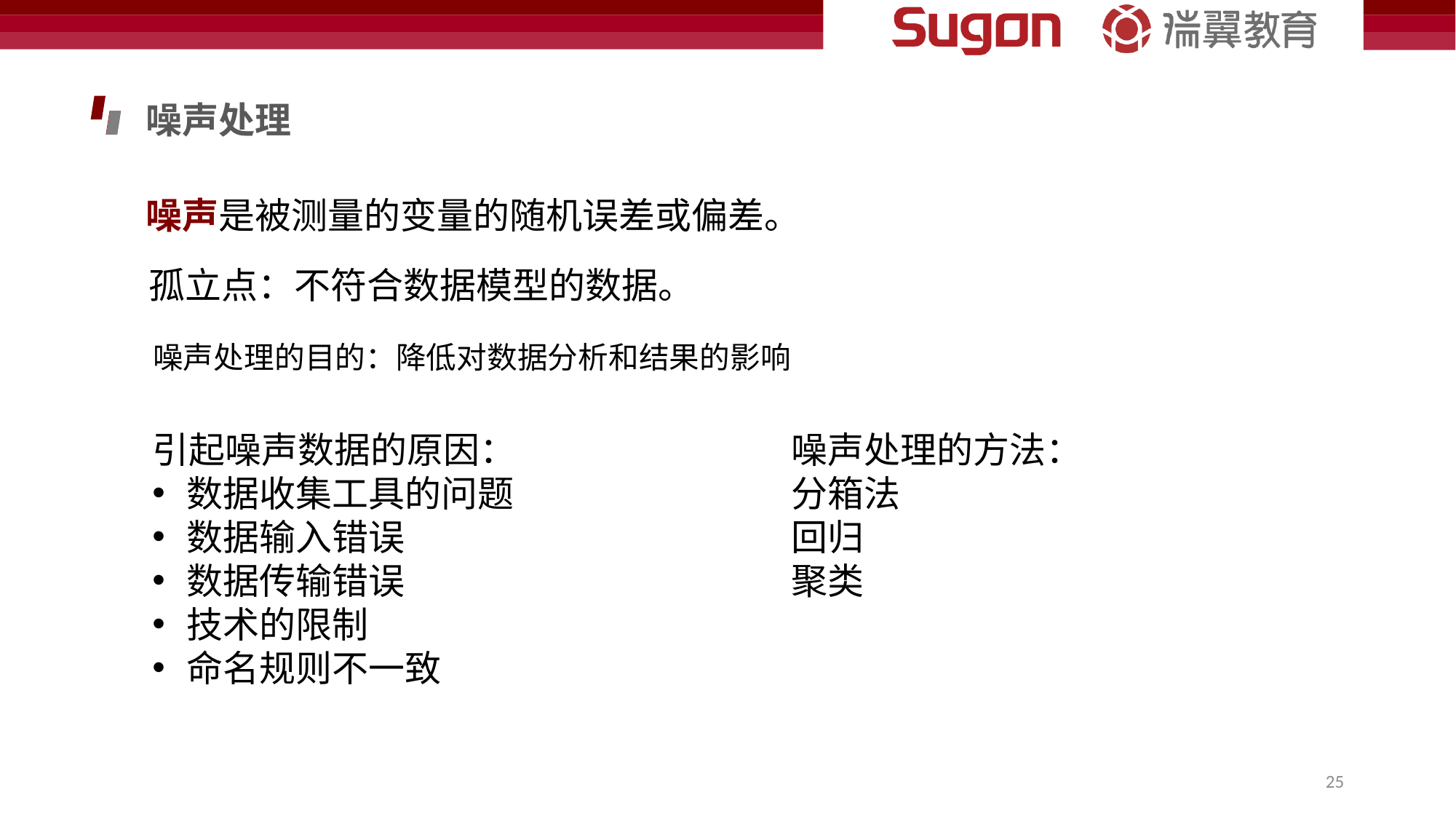

噪声处理

噪声是被测量的变量的随机误差或偏差。
孤立点：不符合数据模型的数据。
噪声处理的目的：降低对数据分析和结果的影响
引起噪声数据的原因：
数据收集工具的问题
数据输入错误
数据传输错误
技术的限制
命名规则不一致
噪声处理的方法：
分箱法
回归
聚类
25